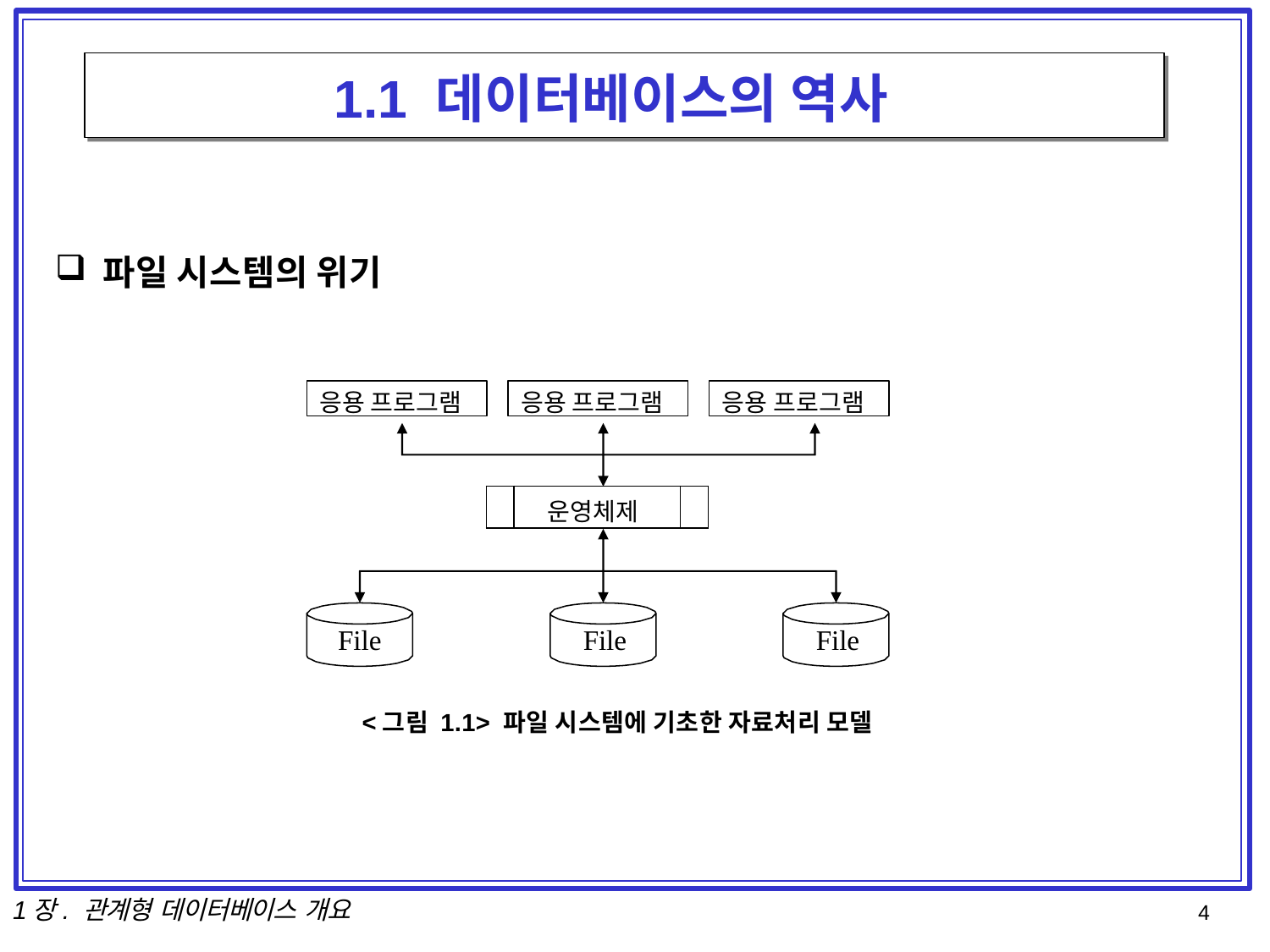

# 1.1 데이터베이스의 역사
파일 시스템의 위기
응용 프로그램
응용 프로그램
응용 프로그램

|  | 운영체제 |  |
| --- | --- | --- |
File	File	File

<그림 1.1> 파일 시스템에 기초한 자료처리 모델
1장. 관계형 데이터베이스 개요
4